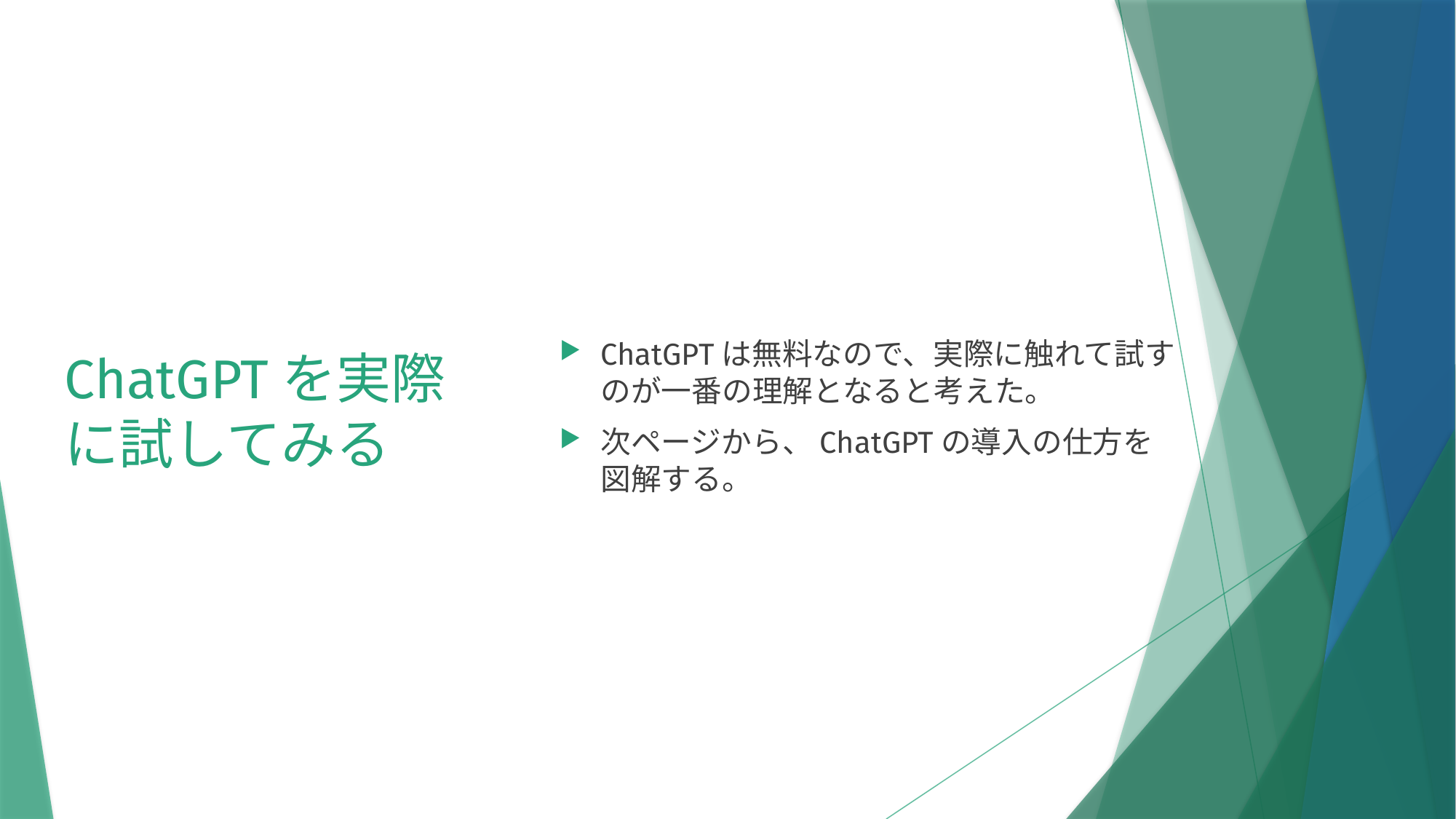

# ChatGPTを実際に試してみる
ChatGPTは無料なので、実際に触れて試すのが一番の理解となると考えた。
次ページから、ChatGPTの導入の仕方を図解する。